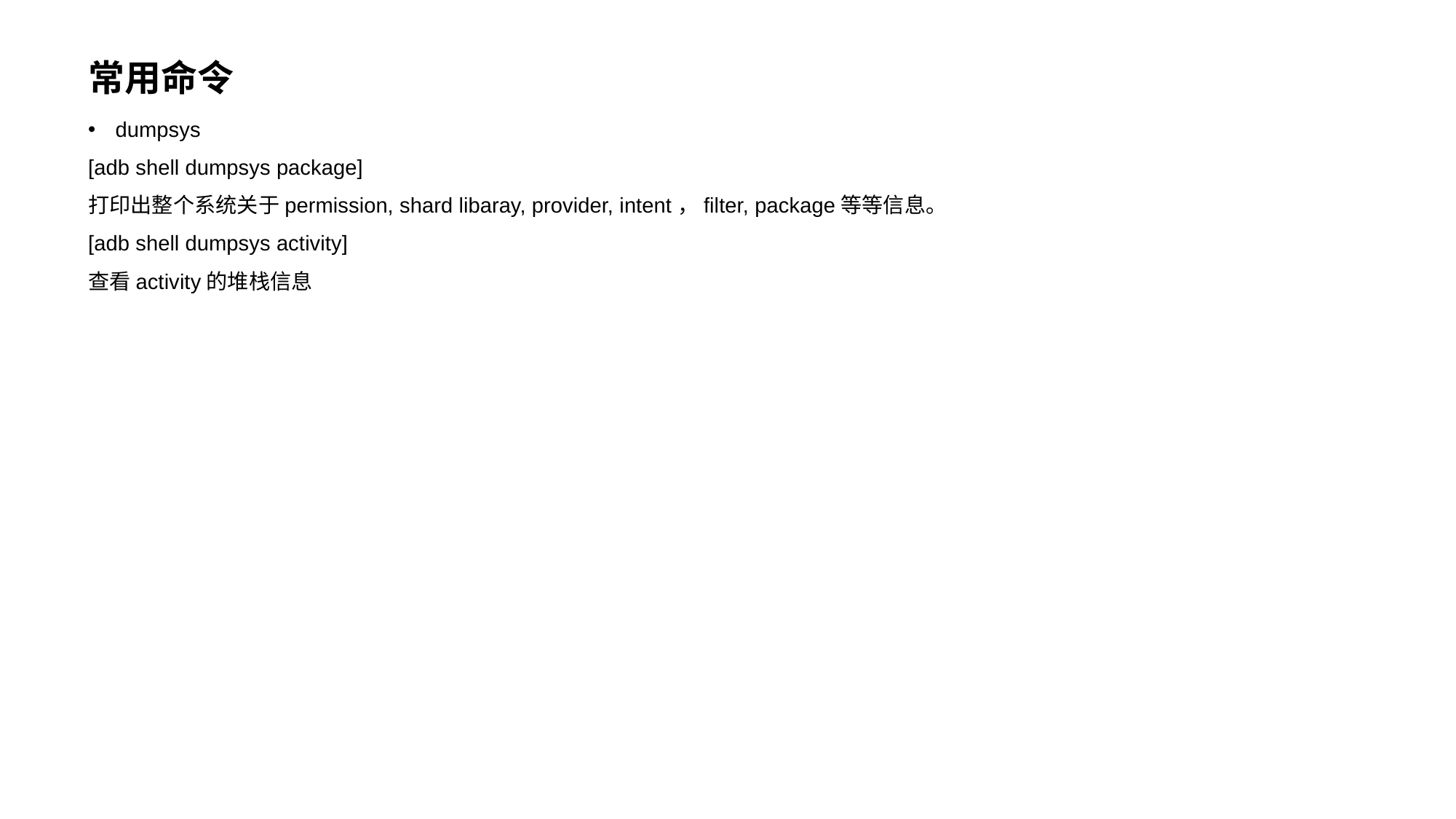

# 常用命令
dumpsys
[adb shell dumpsys package]
打印出整个系统关于permission, shard libaray, provider, intent，filter, package等等信息。
[adb shell dumpsys activity]
查看activity的堆栈信息